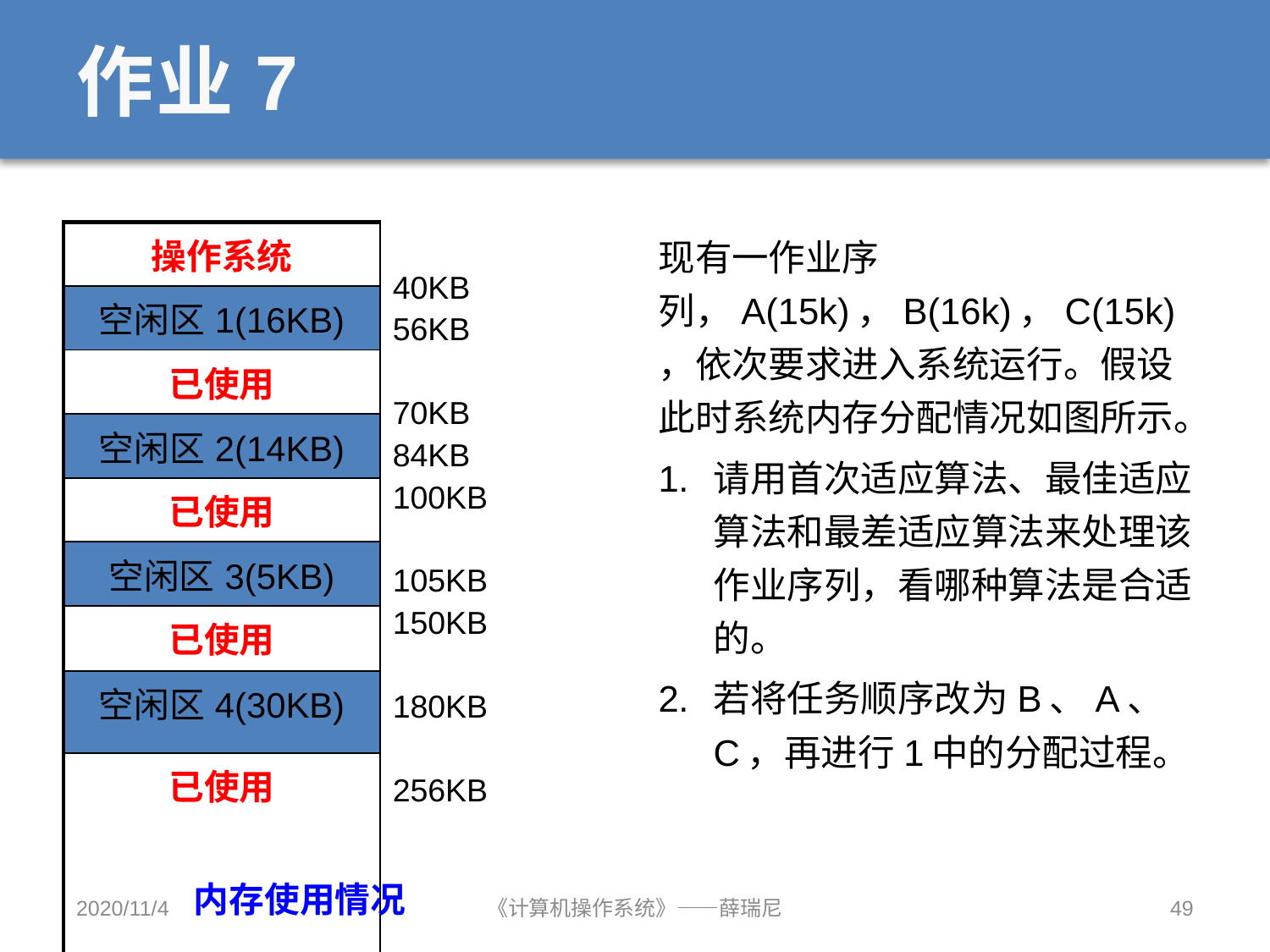

# 作业7
| 操作系统 | 40KB 56KB 70KB 84KB 100KB 105KB 150KB 180KB 256KB |
| --- | --- |
| 空闲区1(16KB) |  |
| 已使用 |  |
| 空闲区2(14KB) |  |
| 已使用 |  |
| 空闲区3(5KB) |  |
| 已使用 |  |
| 空闲区4(30KB) |  |
| 已使用 |  |
现有一作业序列，A(15k)，B(16k)，C(15k)，依次要求进入系统运行。假设此时系统内存分配情况如图所示。
请用首次适应算法、最佳适应算法和最差适应算法来处理该作业序列，看哪种算法是合适的。
若将任务顺序改为B、A、C，再进行1中的分配过程。
内存使用情况
2020/11/4
《计算机操作系统》——薛瑞尼
49